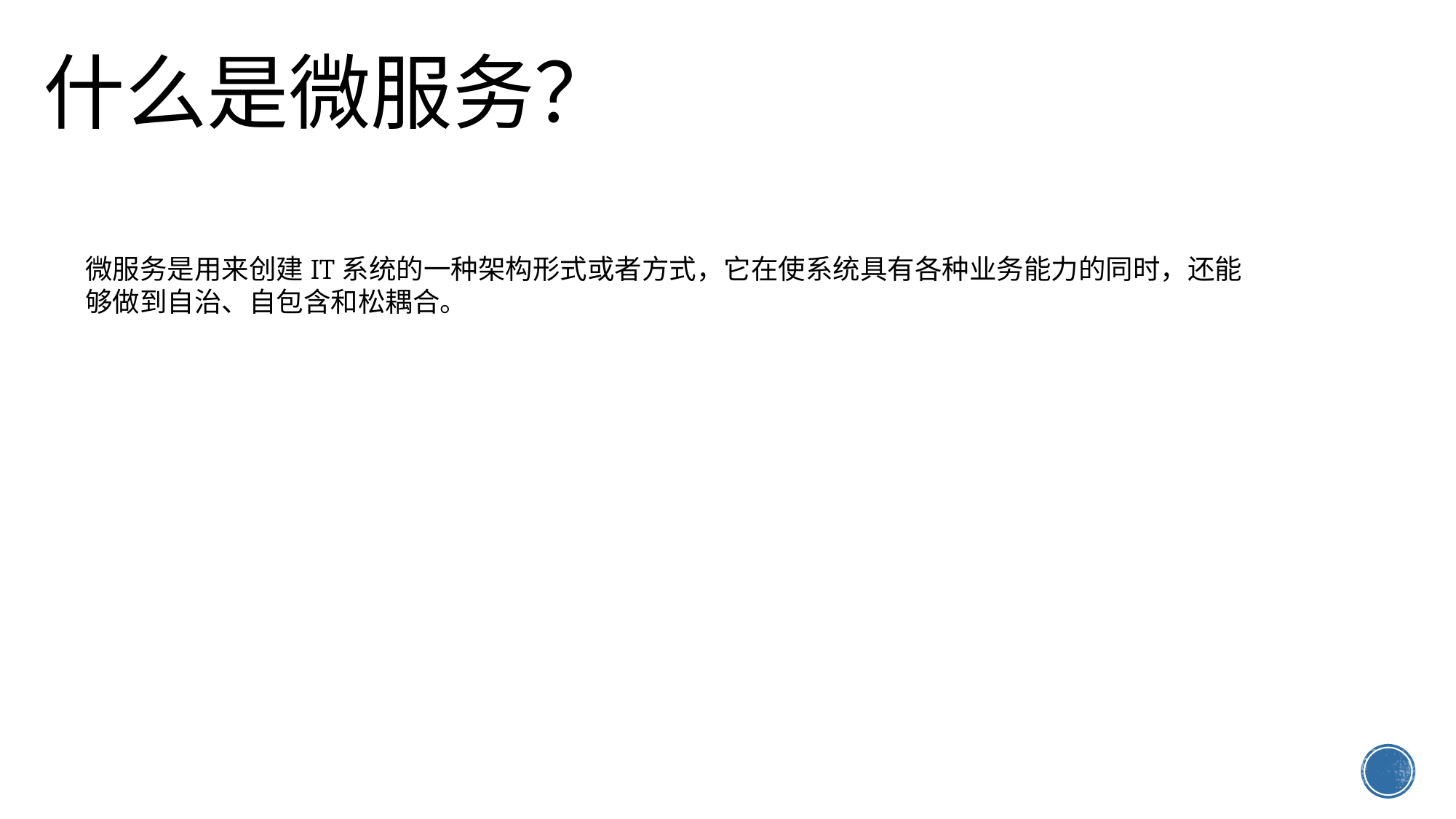

# 什么是微服务？
微服务是用来创建IT系统的一种架构形式或者方式，它在使系统具有各种业务能力的同时，还能够做到自治、自包含和松耦合。